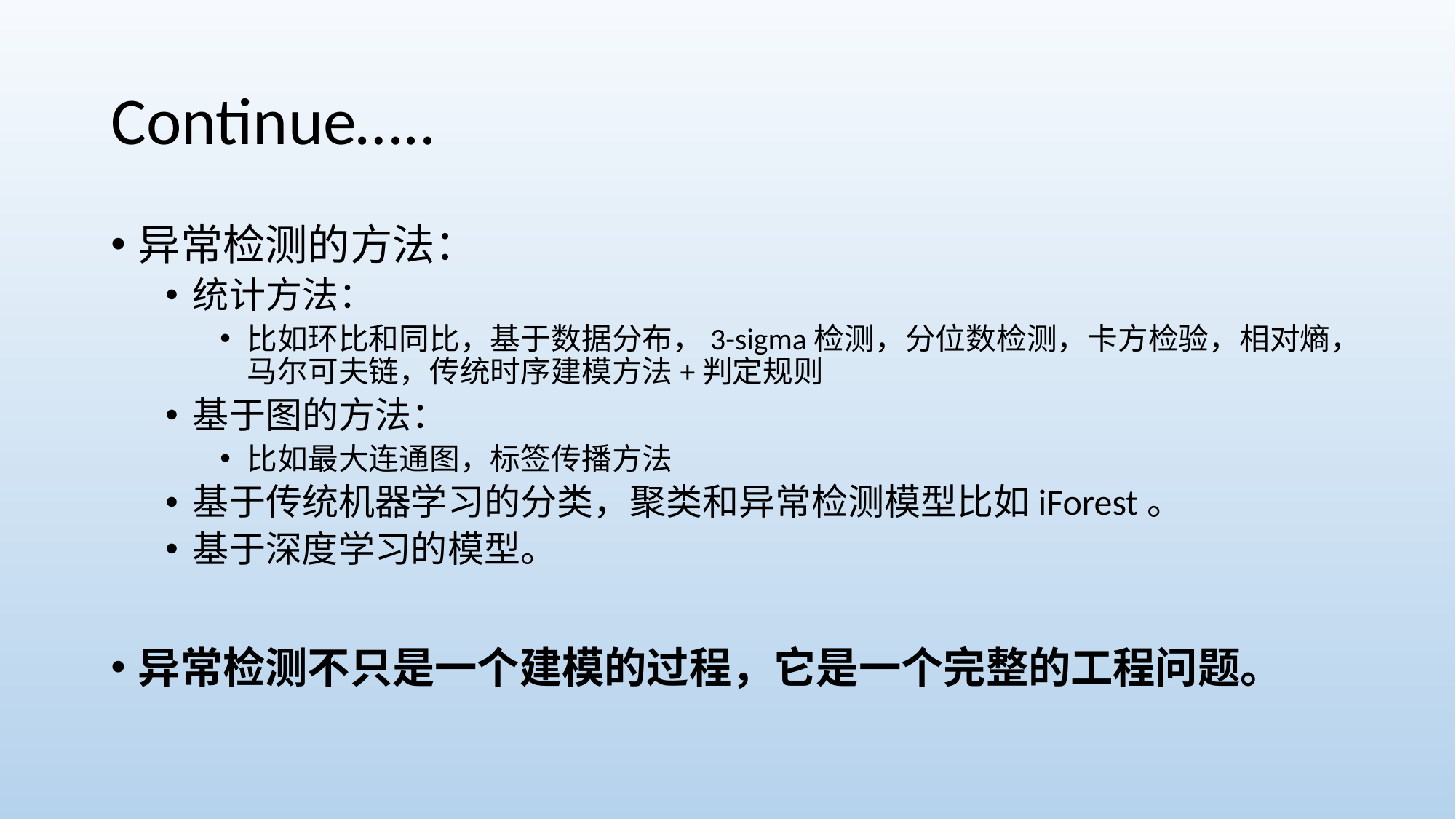

# Continue…..
异常检测的方法：
统计方法：
比如环比和同比，基于数据分布，3-sigma检测，分位数检测，卡方检验，相对熵，马尔可夫链，传统时序建模方法+判定规则
基于图的方法：
比如最大连通图，标签传播方法
基于传统机器学习的分类，聚类和异常检测模型比如iForest。
基于深度学习的模型。

异常检测不只是一个建模的过程，它是一个完整的工程问题。